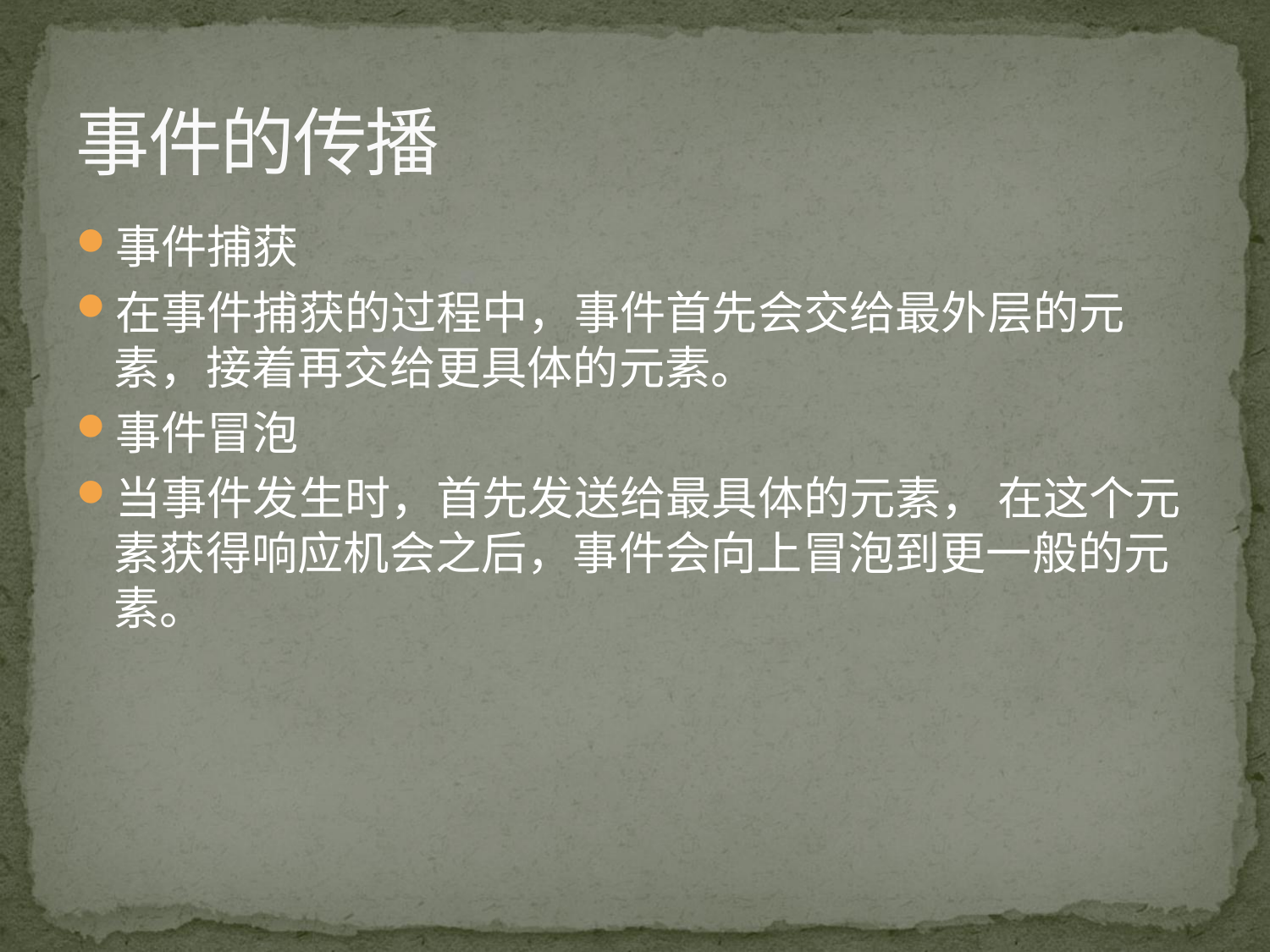

# 事件的传播
事件捕获
在事件捕获的过程中，事件首先会交给最外层的元素，接着再交给更具体的元素。
事件冒泡
当事件发生时，首先发送给最具体的元素， 在这个元素获得响应机会之后，事件会向上冒泡到更一般的元素。